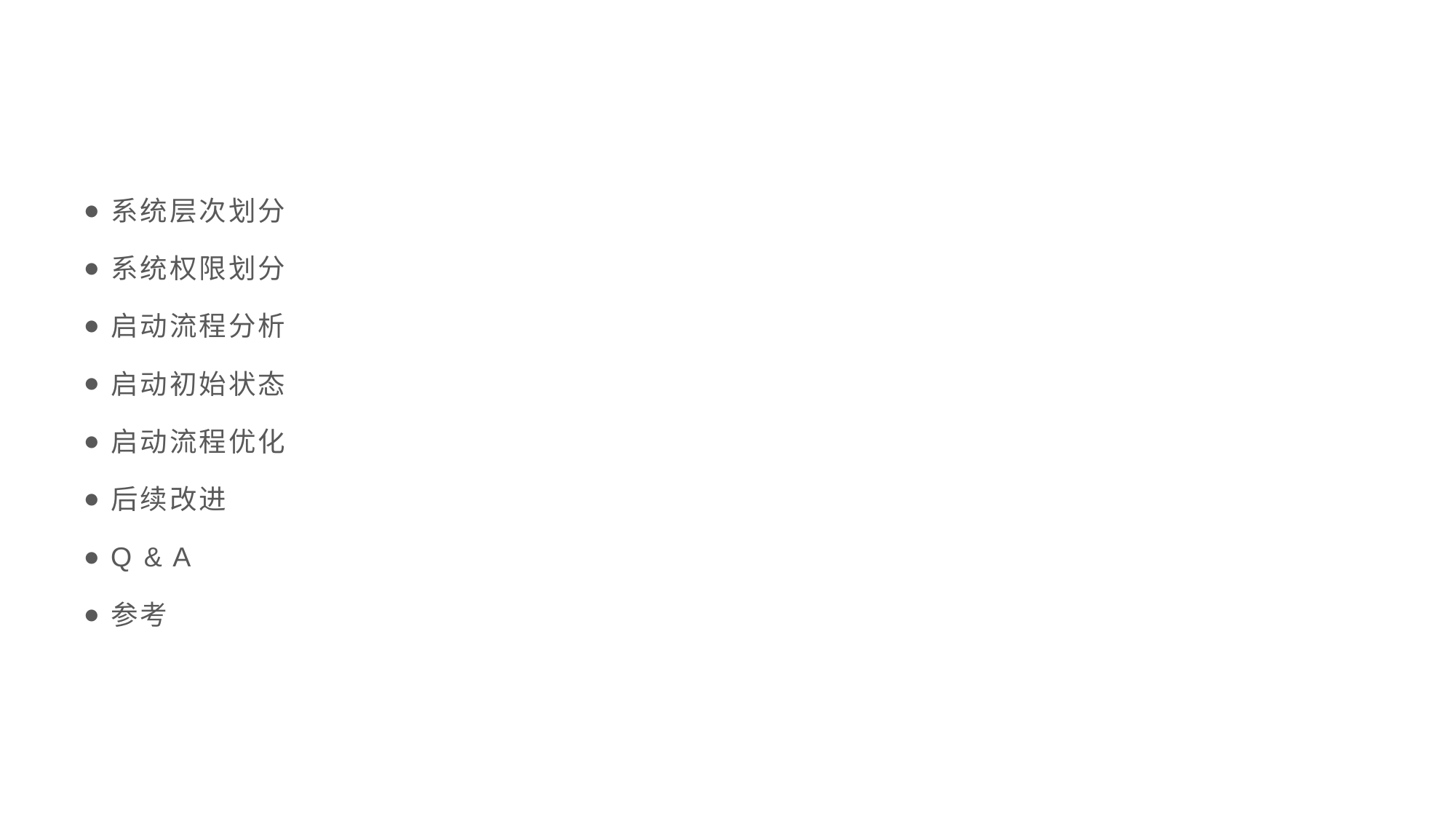

#
系统层次划分
系统权限划分
启动流程分析
启动初始状态
启动流程优化
后续改进
Q & A
参考